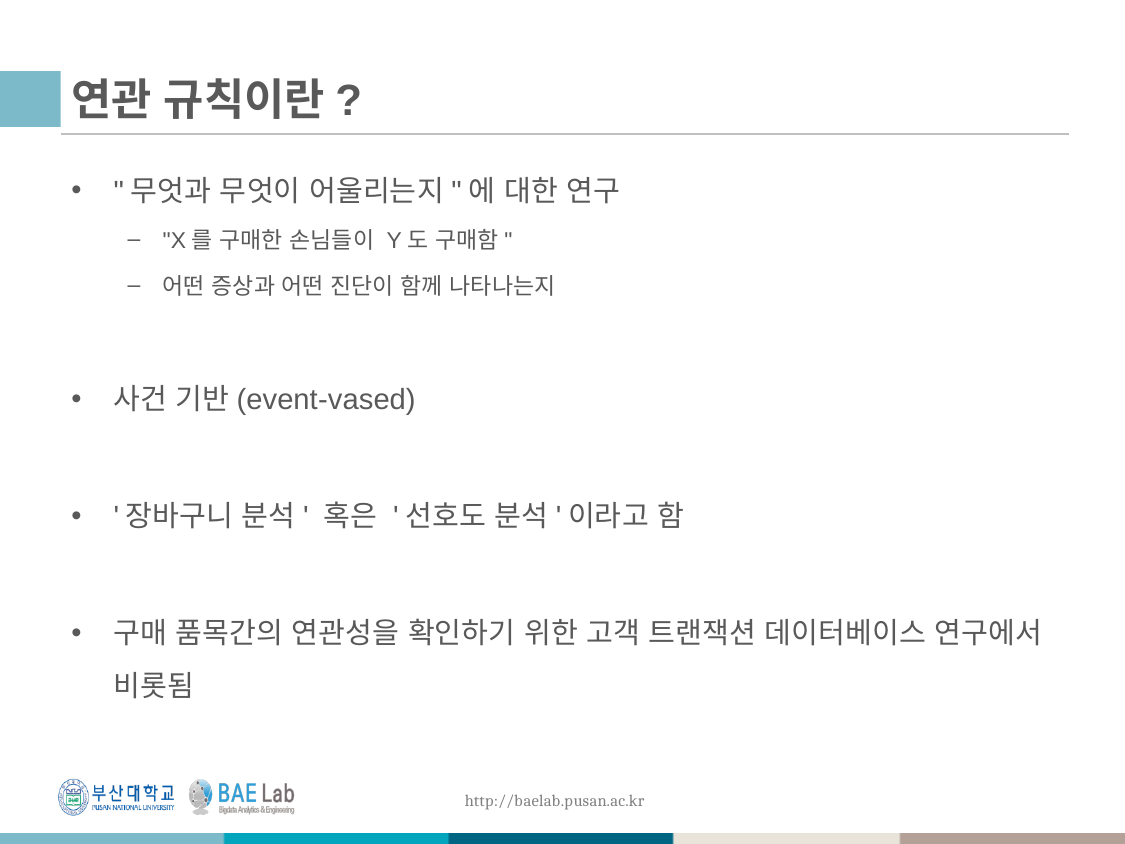

# 연관 규칙이란?
"무엇과 무엇이 어울리는지"에 대한 연구
"X를 구매한 손님들이 Y도 구매함"
어떤 증상과 어떤 진단이 함께 나타나는지

사건 기반(event-vased)

'장바구니 분석' 혹은 '선호도 분석'이라고 함

구매 품목간의 연관성을 확인하기 위한 고객 트랜잭션 데이터베이스 연구에서 비롯됨